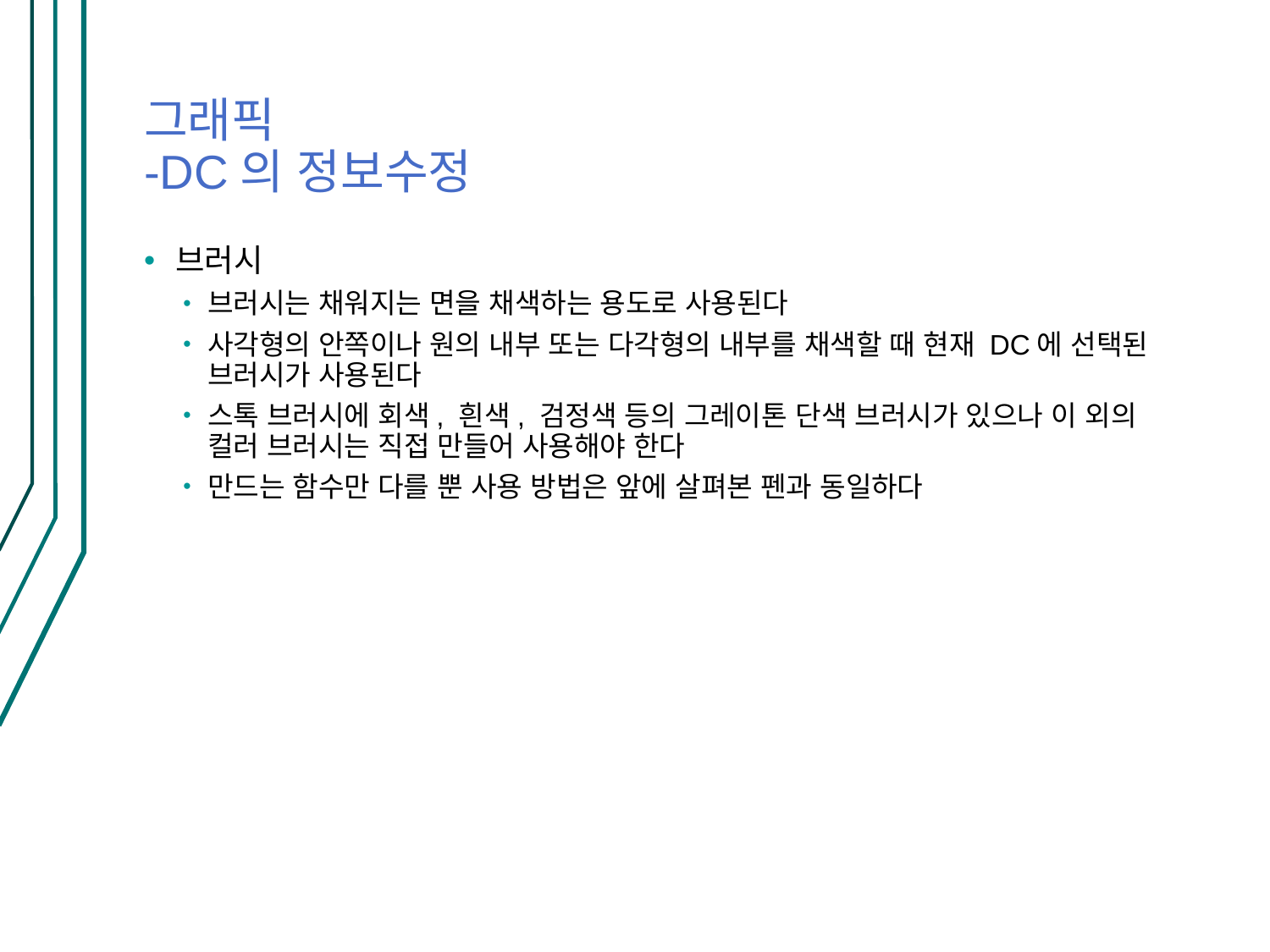

# 그래픽 -DC의 정보수정
브러시
브러시는 채워지는 면을 채색하는 용도로 사용된다
사각형의 안쪽이나 원의 내부 또는 다각형의 내부를 채색할 때 현재 DC에 선택된 브러시가 사용된다
스톡 브러시에 회색, 흰색, 검정색 등의 그레이톤 단색 브러시가 있으나 이 외의 컬러 브러시는 직접 만들어 사용해야 한다
만드는 함수만 다를 뿐 사용 방법은 앞에 살펴본 펜과 동일하다